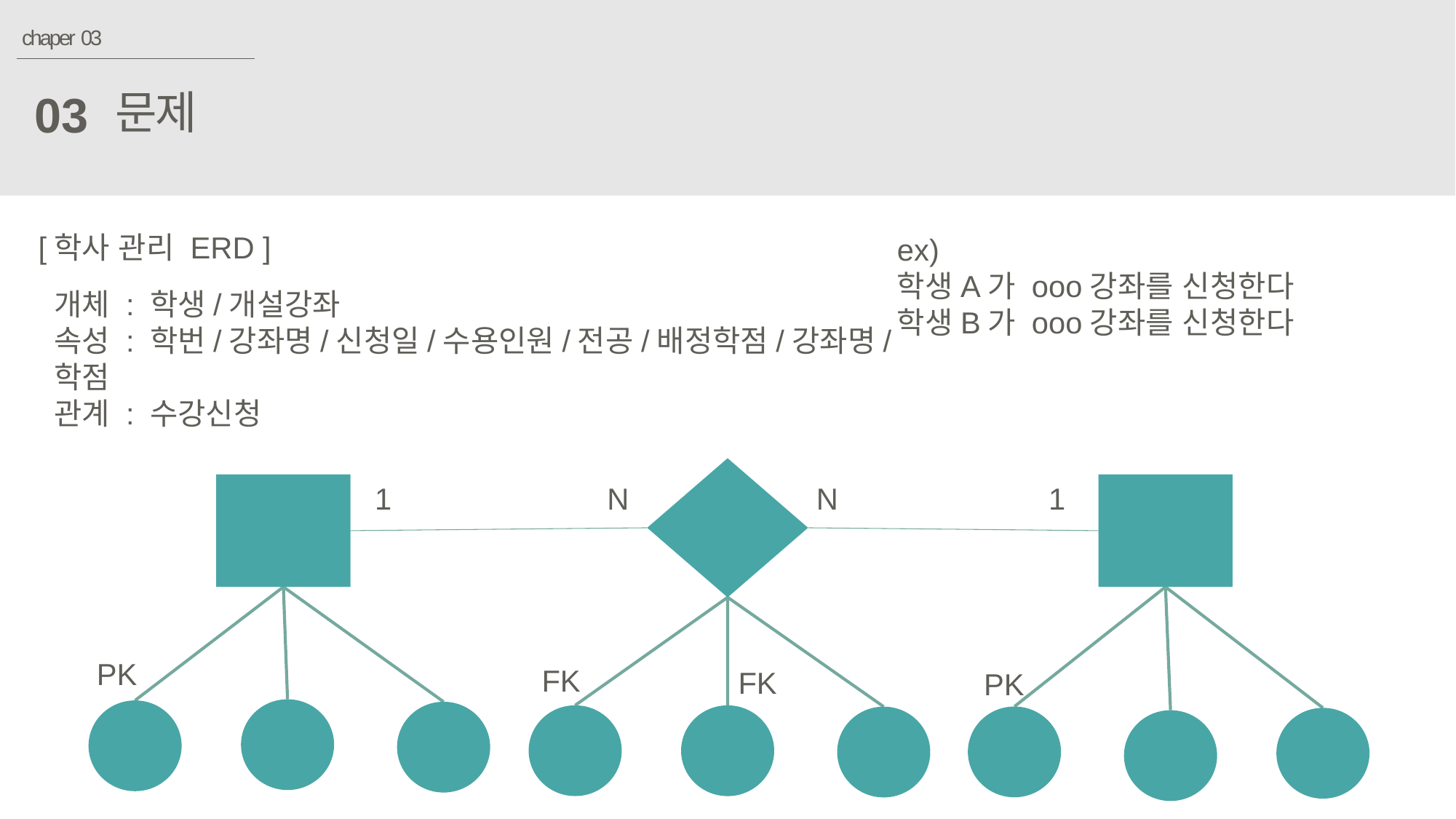

chaper  03
문제
03

[학사 관리 ERD ]
ex)
학생A가 ooo강좌를 신청한다
학생B가 ooo강좌를 신청한다
개체 : 학생/개설강좌
속성 : 학번/강좌명/신청일/수용인원/전공/배정학점/강좌명/학점
관계 : 수강신청

1
N
N
1

PK
FK
FK
PK